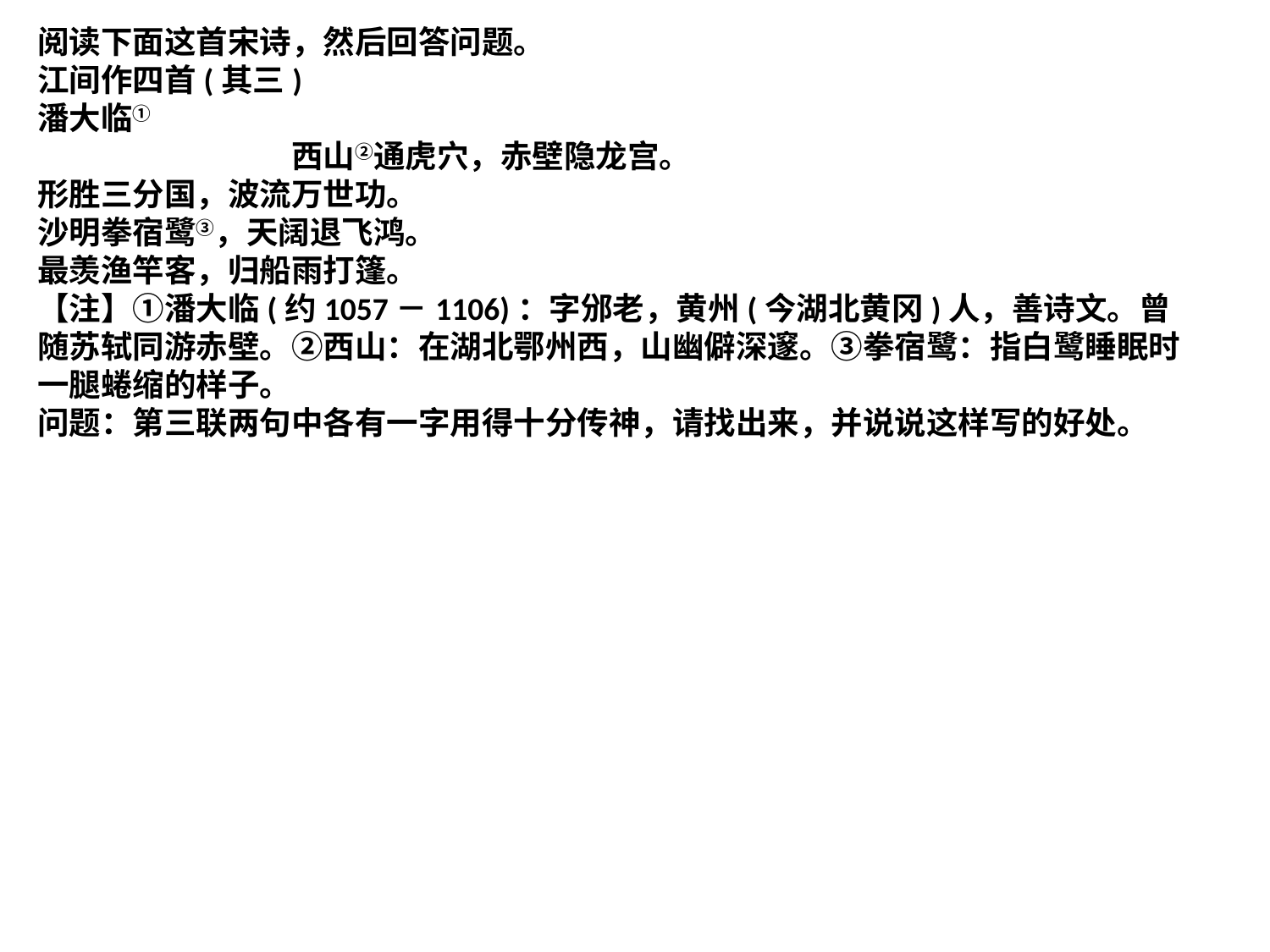

阅读下面这首宋诗，然后回答问题。
江间作四首(其三)
潘大临①
　　　　　　	西山②通虎穴，赤壁隐龙宫。
形胜三分国，波流万世功。
沙明拳宿鹭③，天阔退飞鸿。
最羡渔竿客，归船雨打篷。
【注】①潘大临(约1057－1106)：字邠老，黄州(今湖北黄冈)人，善诗文。曾随苏轼同游赤壁。②西山：在湖北鄂州西，山幽僻深邃。③拳宿鹭：指白鹭睡眠时一腿蜷缩的样子。
问题：第三联两句中各有一字用得十分传神，请找出来，并说说这样写的好处。